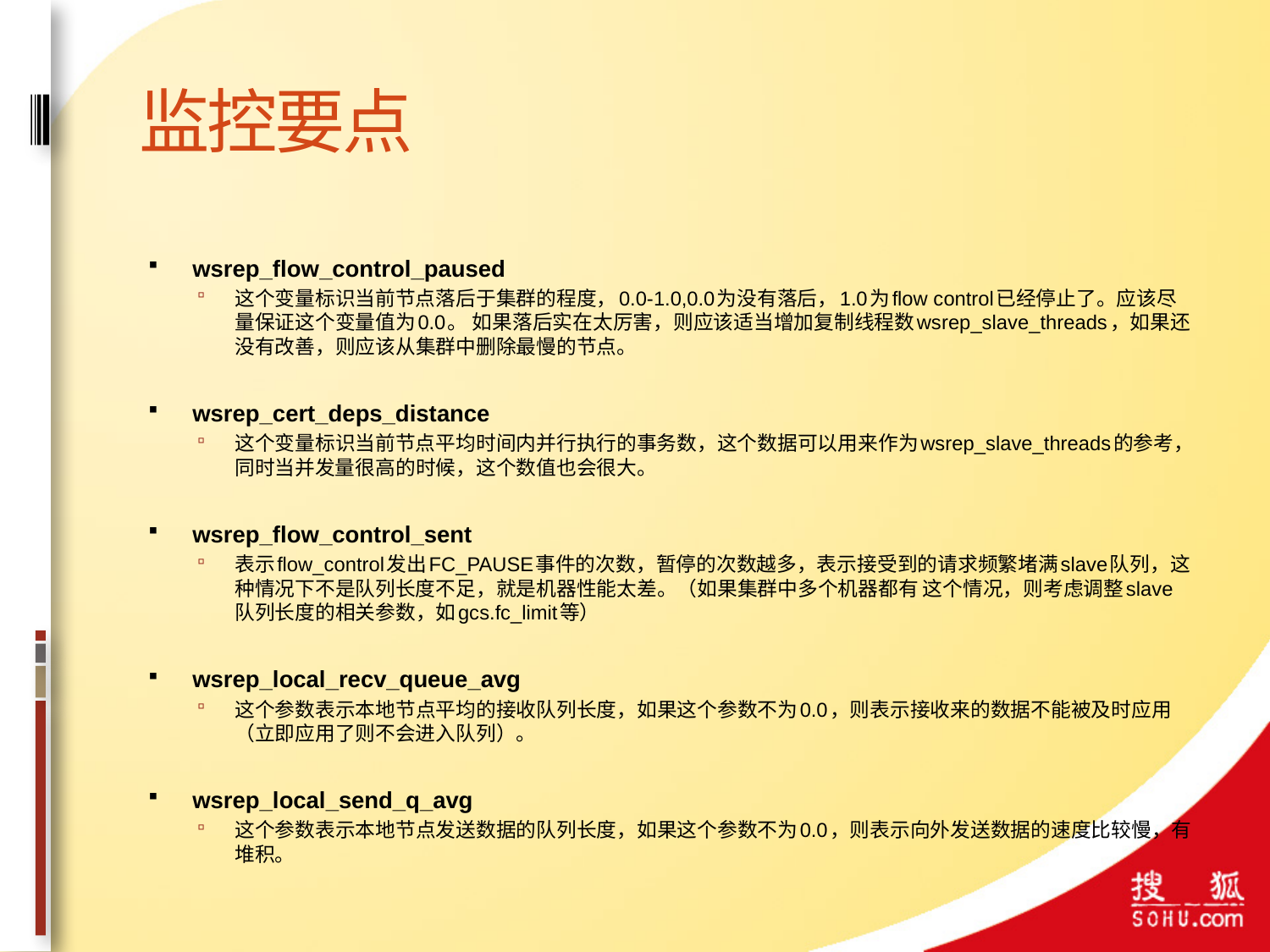

# 监控要点
wsrep_flow_control_paused
这个变量标识当前节点落后于集群的程度，0.0-1.0,0.0为没有落后，1.0为flow control已经停止了。应该尽量保证这个变量值为0.0。 如果落后实在太厉害，则应该适当增加复制线程数wsrep_slave_threads，如果还没有改善，则应该从集群中删除最慢的节点。

wsrep_cert_deps_distance
这个变量标识当前节点平均时间内并行执行的事务数，这个数据可以用来作为wsrep_slave_threads的参考，同时当并发量很高的时候，这个数值也会很大。

wsrep_flow_control_sent
表示flow_control发出FC_PAUSE事件的次数，暂停的次数越多，表示接受到的请求频繁堵满slave队列，这种情况下不是队列长度不足，就是机器性能太差。（如果集群中多个机器都有 这个情况，则考虑调整slave队列长度的相关参数，如gcs.fc_limit等）

wsrep_local_recv_queue_avg
这个参数表示本地节点平均的接收队列长度，如果这个参数不为0.0，则表示接收来的数据不能被及时应用（立即应用了则不会进入队列）。

wsrep_local_send_q_avg
这个参数表示本地节点发送数据的队列长度，如果这个参数不为0.0，则表示向外发送数据的速度比较慢，有堆积。